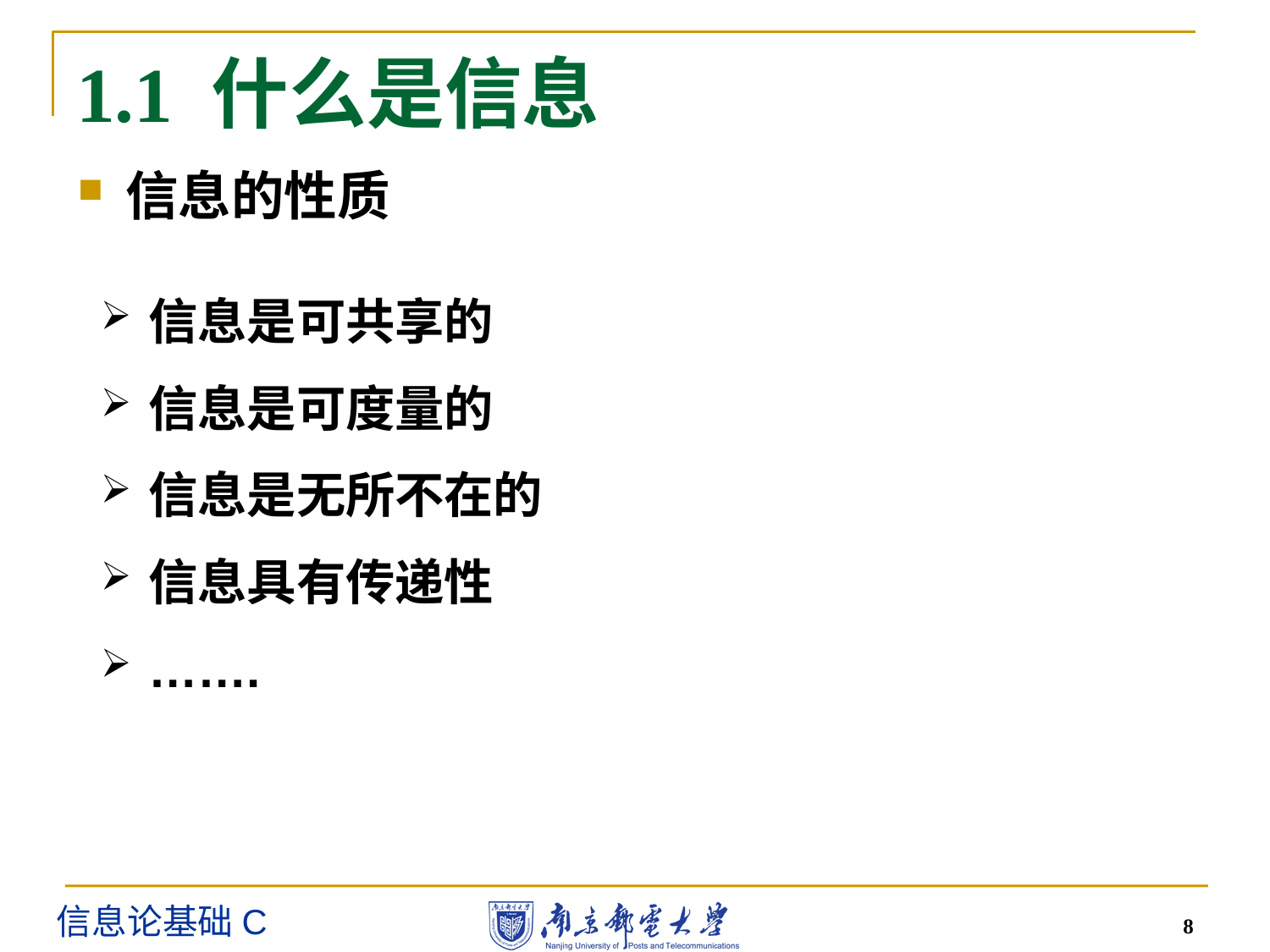

1.1 什么是信息
信息的性质
信息是可共享的
信息是可度量的
信息是无所不在的
信息具有传递性
…….

8